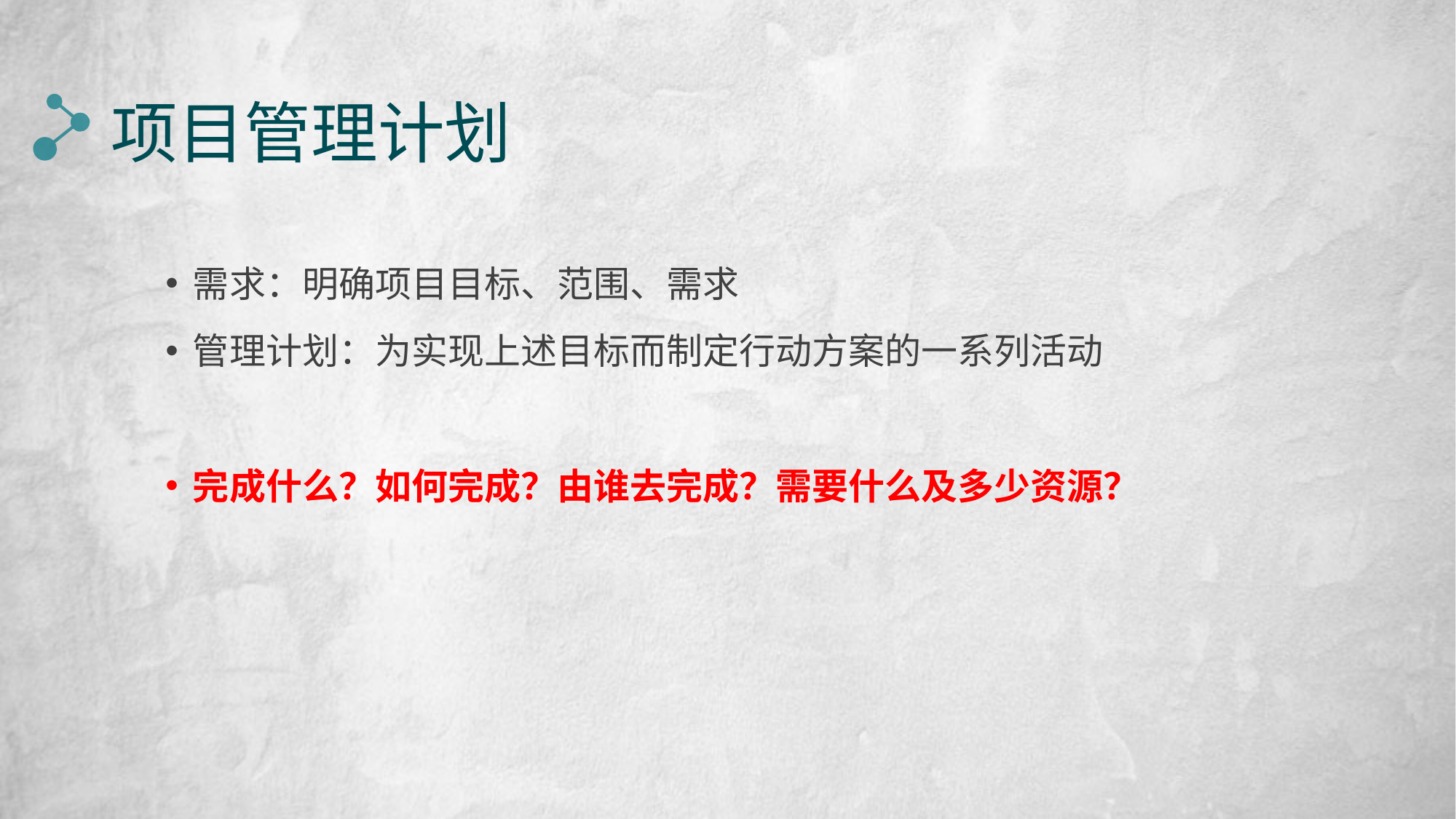

# 项目管理计划
需求：明确项目目标、范围、需求
管理计划：为实现上述目标而制定行动方案的一系列活动

完成什么？如何完成？由谁去完成？需要什么及多少资源？